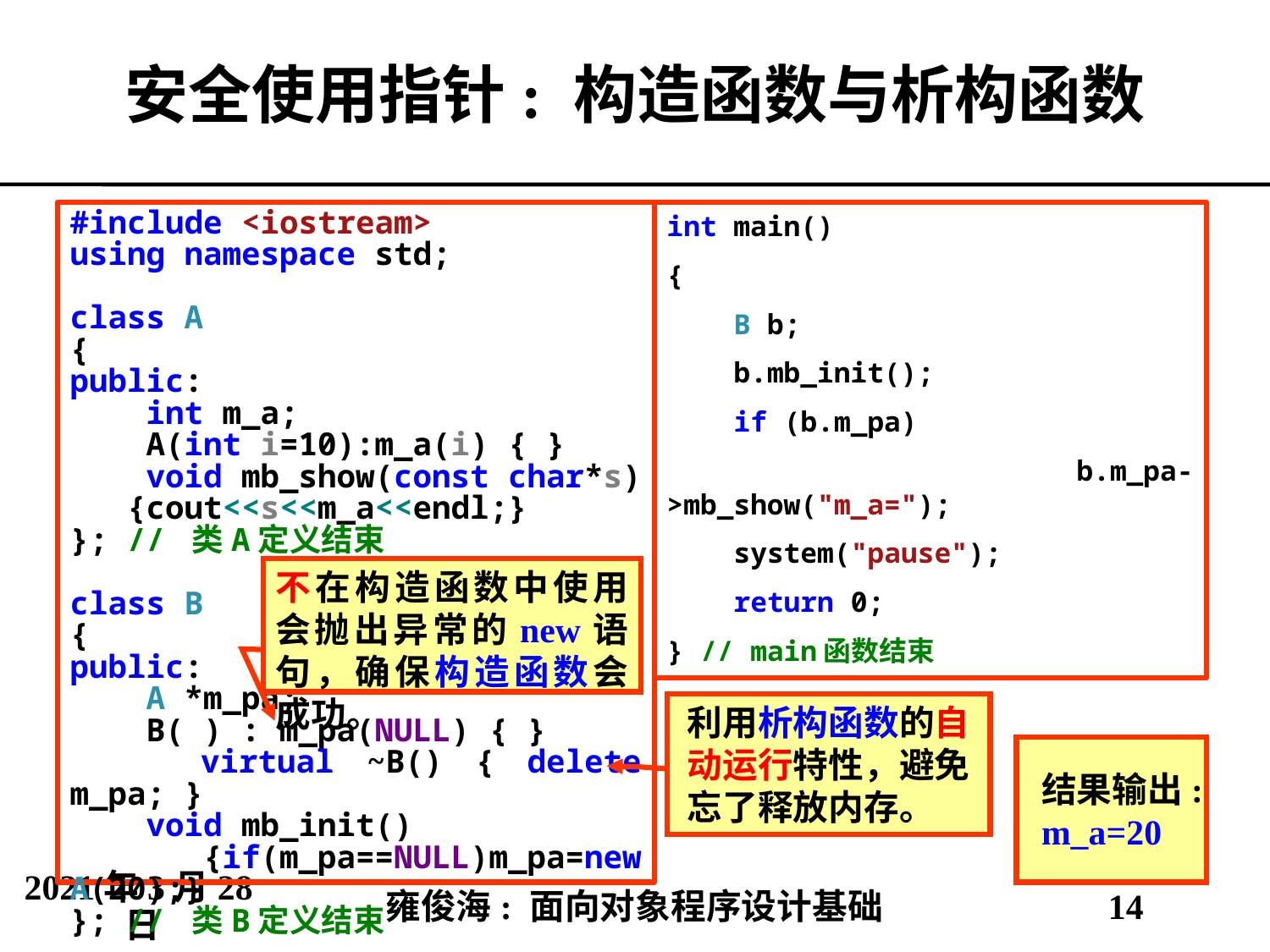

# 安全使用指针: 构造函数与析构函数

#include <iostream>
using namespace std;

class A
{
public:
    int m_a;
    A(int i=10):m_a(i) { }
    void mb_show(const char*s)
   {cout<<s<<m_a<<endl;}
}; // 类A定义结束

class B
{
public:
    A *m_pa;
    B( ) : m_pa(NULL) { }
    virtual ~B() { delete m_pa; }
    void mb_init()
    {if(m_pa==NULL)m_pa=new A(20);}
}; // 类B定义结束
int main()
{
    B b;
    b.mb_init();
    if (b.m_pa)
        b.m_pa->mb_show("m_a=");
    system("pause");
    return 0;
} // main函数结束
不在构造函数中使用会抛出异常的new语句，确保构造函数会成功。
利用析构函数的自动运行特性，避免忘了释放内存。
结果输出:
m_a=20
2021年3月28日
雍俊海: 面向对象程序设计基础
14